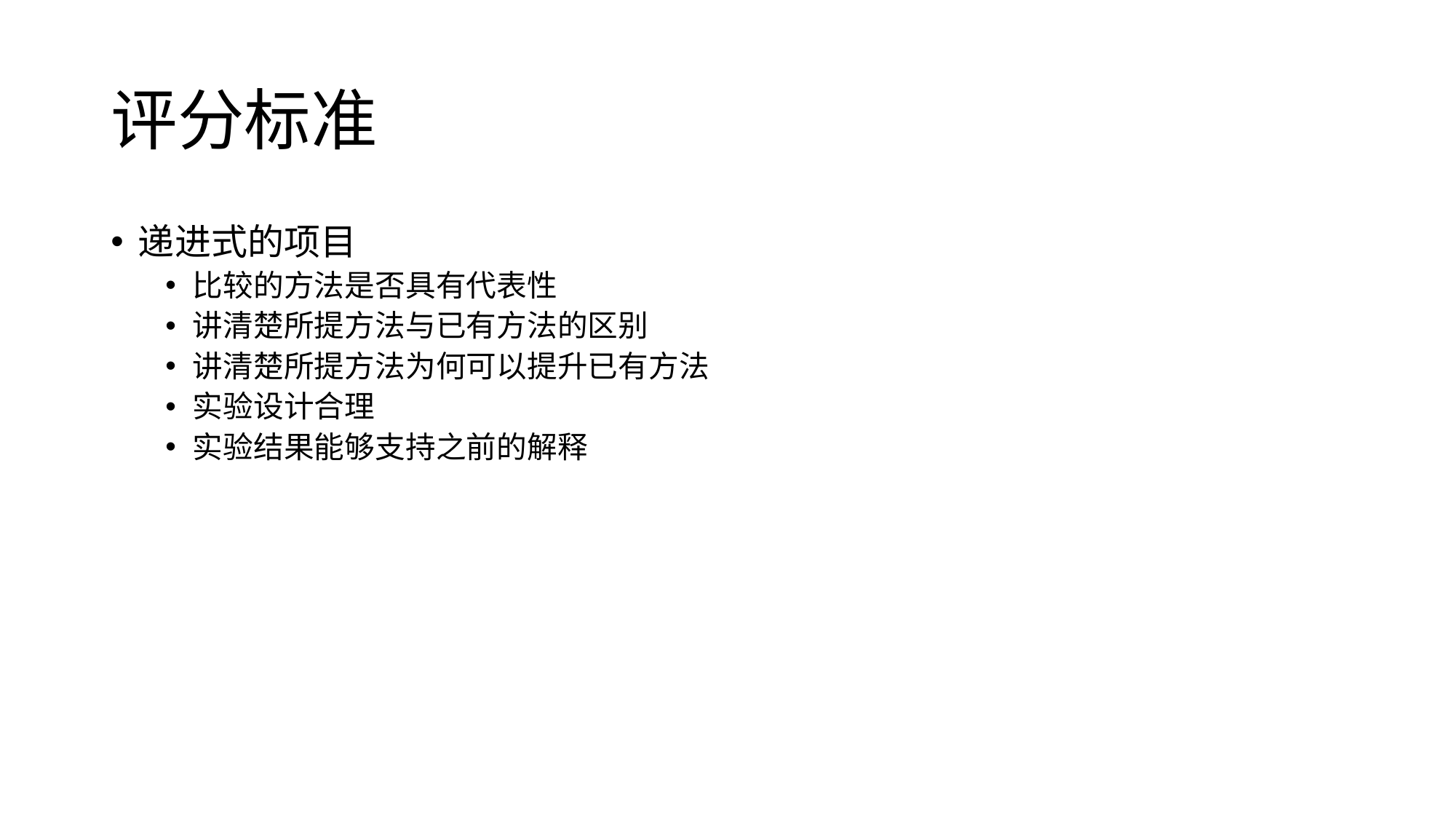

# 评分标准
递进式的项目
比较的方法是否具有代表性
讲清楚所提方法与已有方法的区别
讲清楚所提方法为何可以提升已有方法
实验设计合理
实验结果能够支持之前的解释